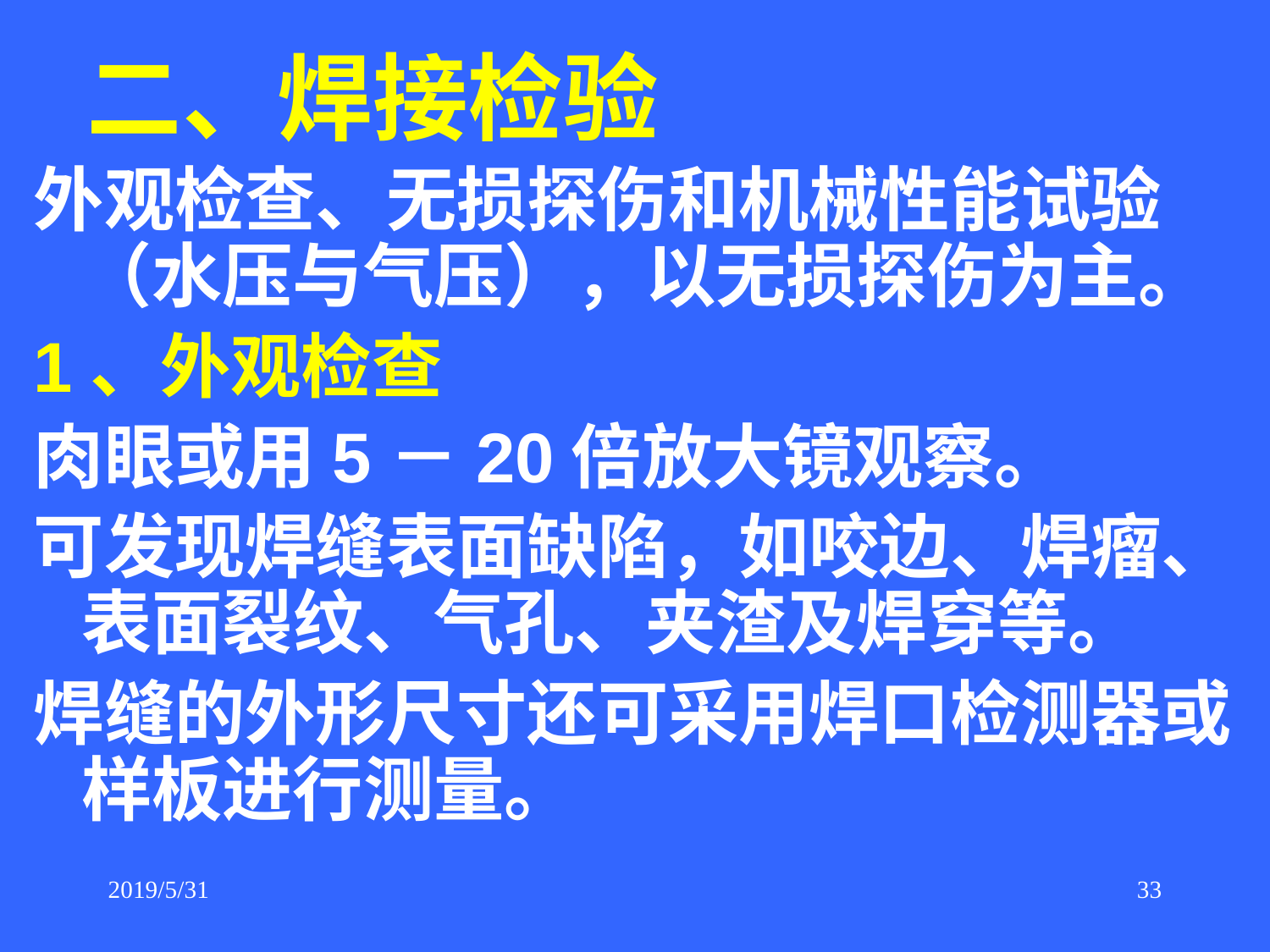

# 二、焊接检验
外观检查、无损探伤和机械性能试验（水压与气压），以无损探伤为主。
1、外观检查
肉眼或用5－20倍放大镜观察。
可发现焊缝表面缺陷，如咬边、焊瘤、表面裂纹、气孔、夹渣及焊穿等。
焊缝的外形尺寸还可采用焊口检测器或样板进行测量。
2019/5/31
33